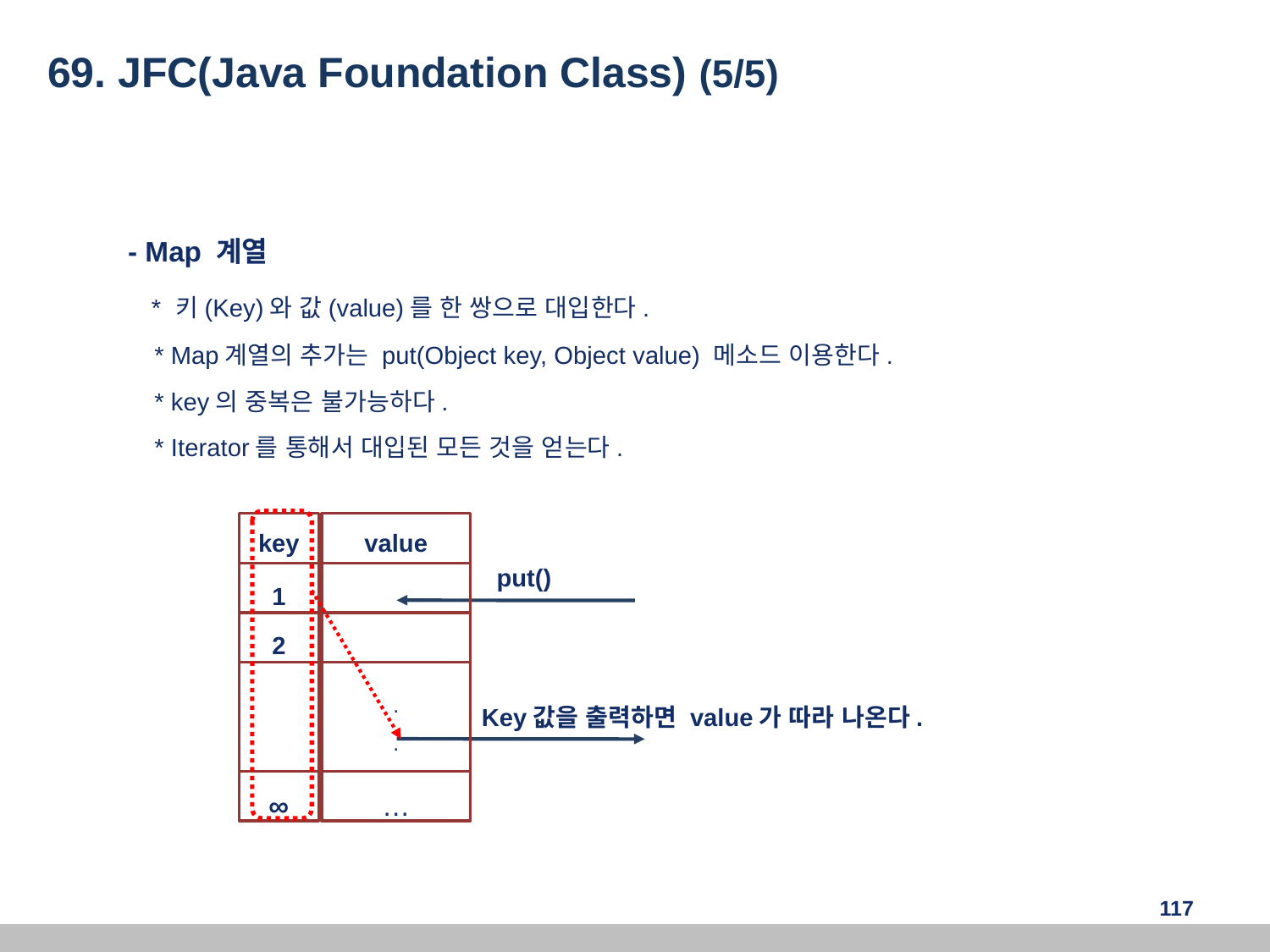

69. JFC(Java Foundation Class) (5/5)
  - Map 계열

     * 키(Key)와 값(value)를 한 쌍으로 대입한다.

      * Map계열의 추가는 put(Object key, Object value) 메소드 이용한다.

      * key의 중복은 불가능하다.

      * Iterator를 통해서 대입된 모든 것을 얻는다.

value

.
.
…
key
1
2

∞
put()
Key값을 출력하면 value가 따라 나온다.
117